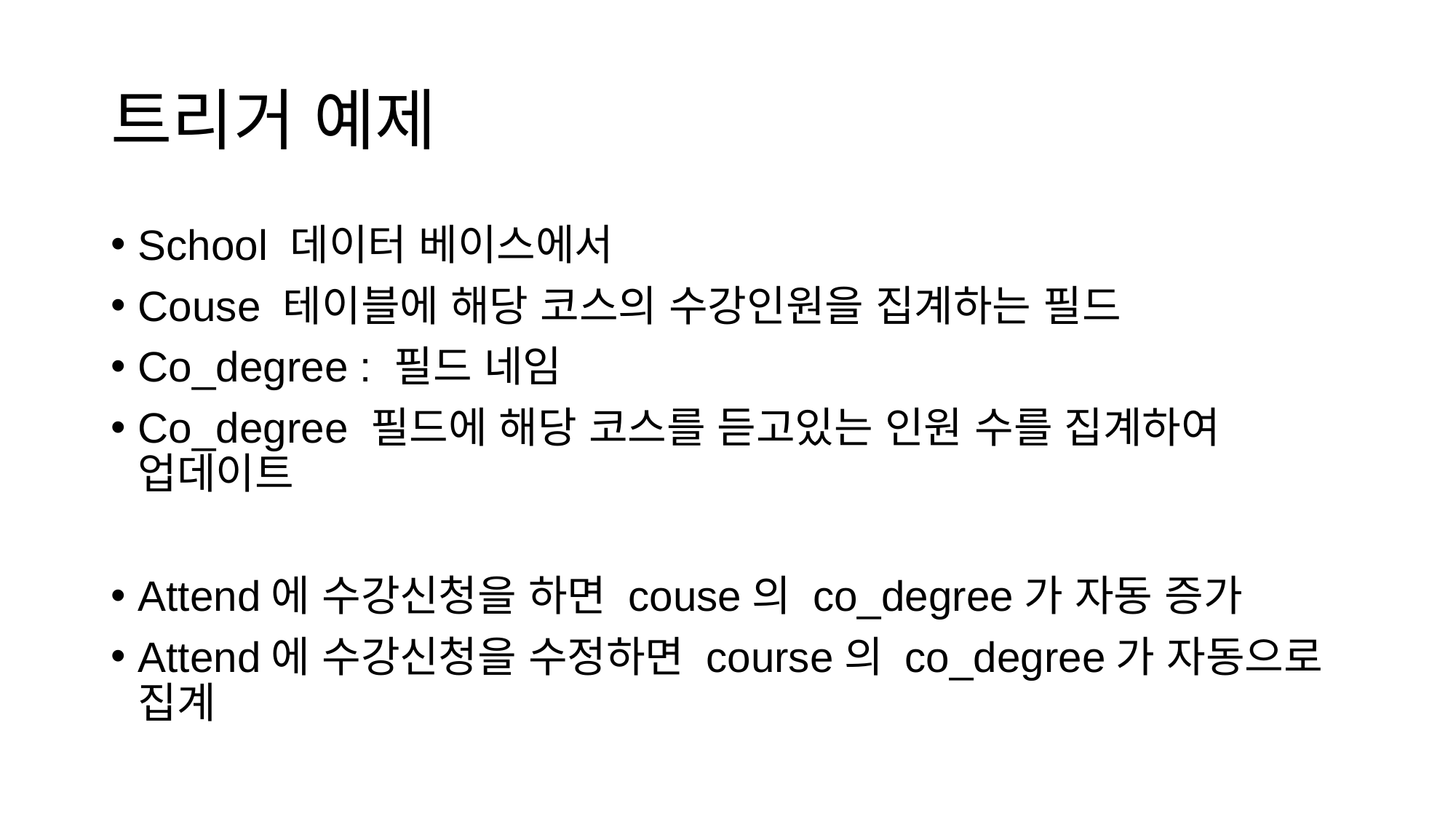

# 트리거 예제
School 데이터 베이스에서
Couse 테이블에 해당 코스의 수강인원을 집계하는 필드
Co_degree : 필드 네임
Co_degree 필드에 해당 코스를 듣고있는 인원 수를 집계하여 업데이트

Attend에 수강신청을 하면 couse의 co_degree가 자동 증가
Attend에 수강신청을 수정하면 course의 co_degree가 자동으로 집계